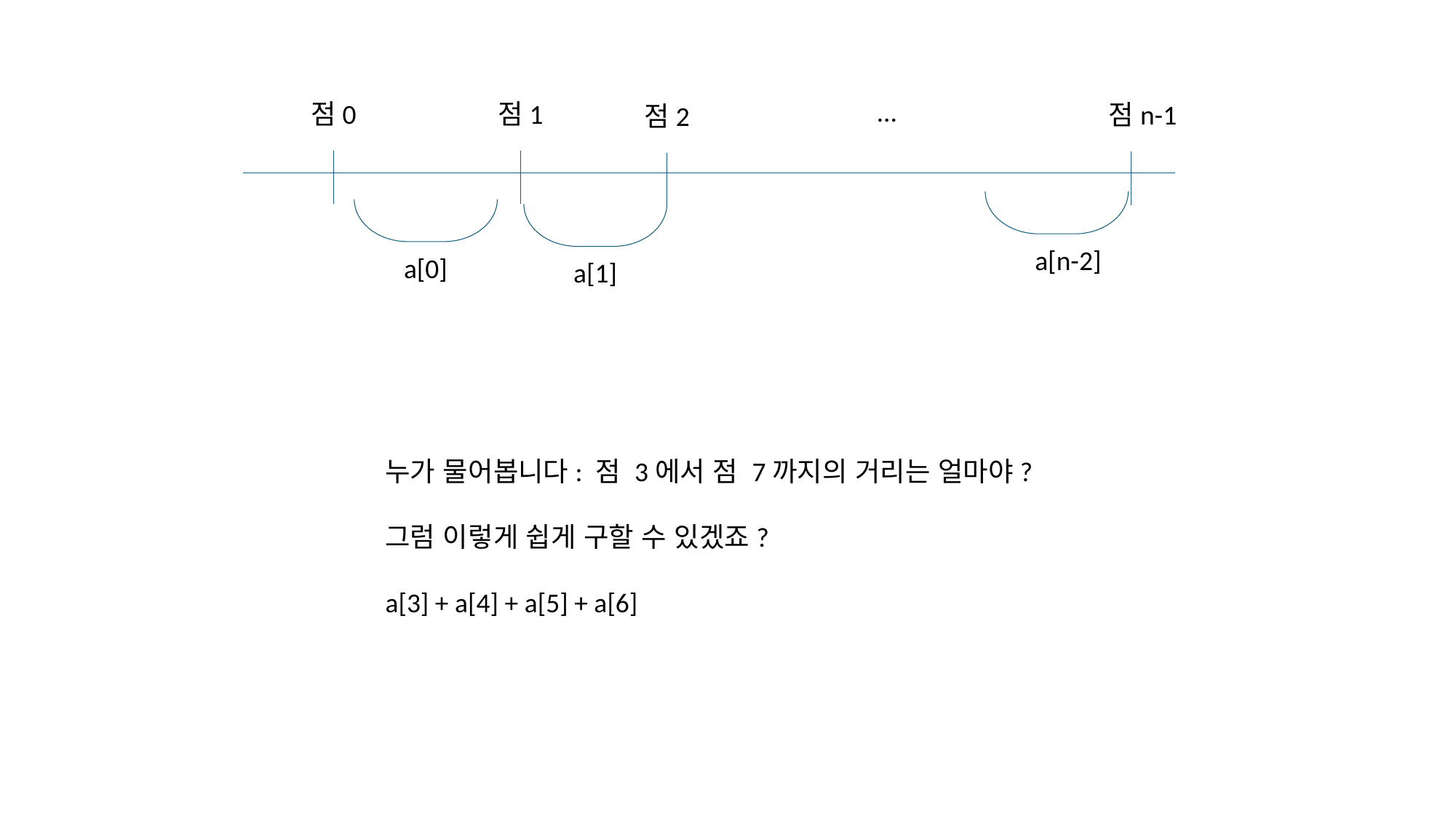

...
점0
점1
점n-1
점2

a[n-2]
a[0]
a[1]
누가 물어봅니다: 점 3에서 점 7까지의 거리는 얼마야?

그럼 이렇게 쉽게 구할 수 있겠죠?

a[3] + a[4] + a[5] + a[6]